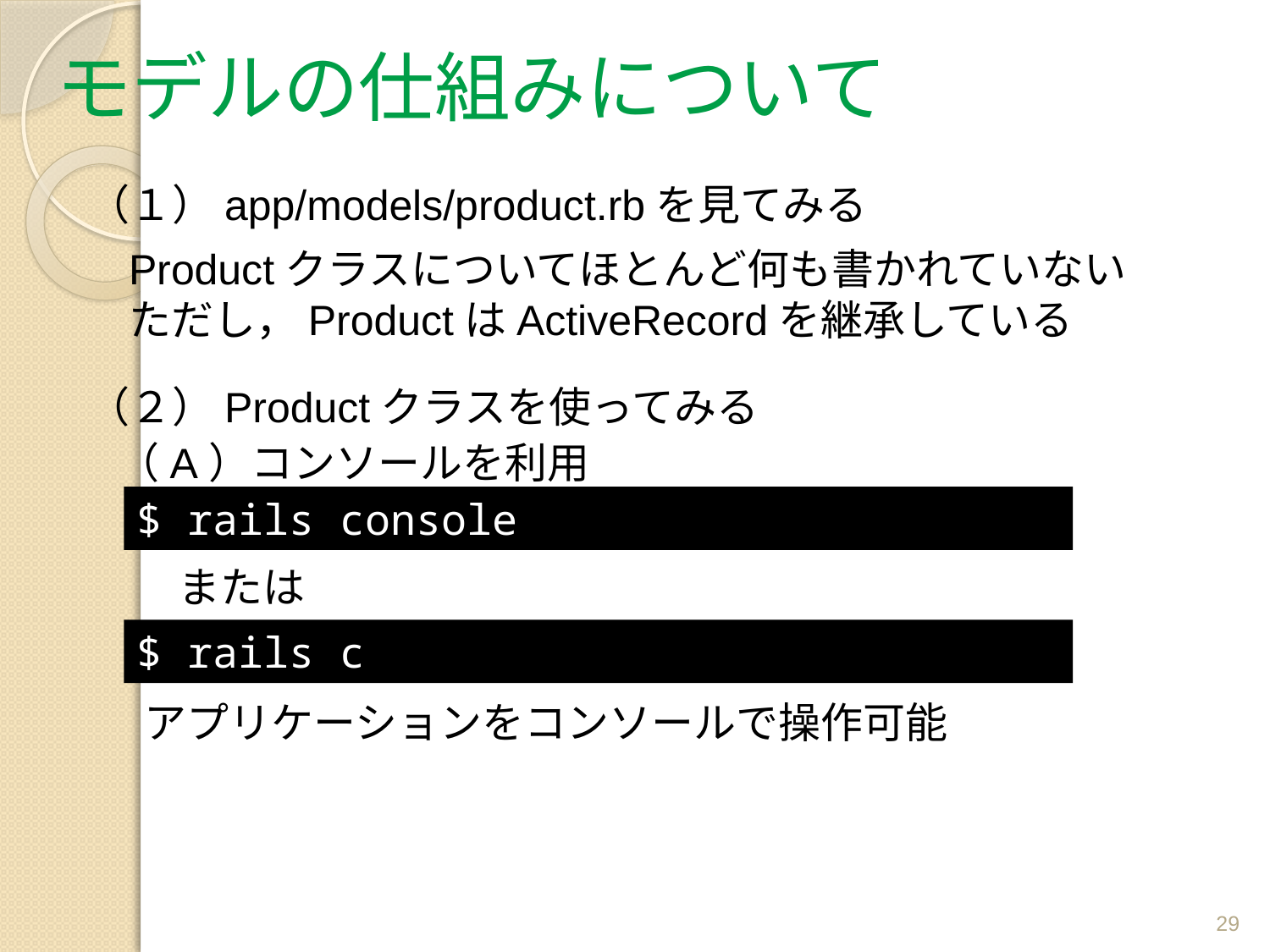

# モデルの仕組みについて
（１）app/models/product.rbを見てみる
Productクラスについてほとんど何も書かれていない
ただし，ProductはActiveRecordを継承している
（２）Productクラスを使ってみる
（A）コンソールを利用
$ rails console
 または
$ rails c
 アプリケーションをコンソールで操作可能
29